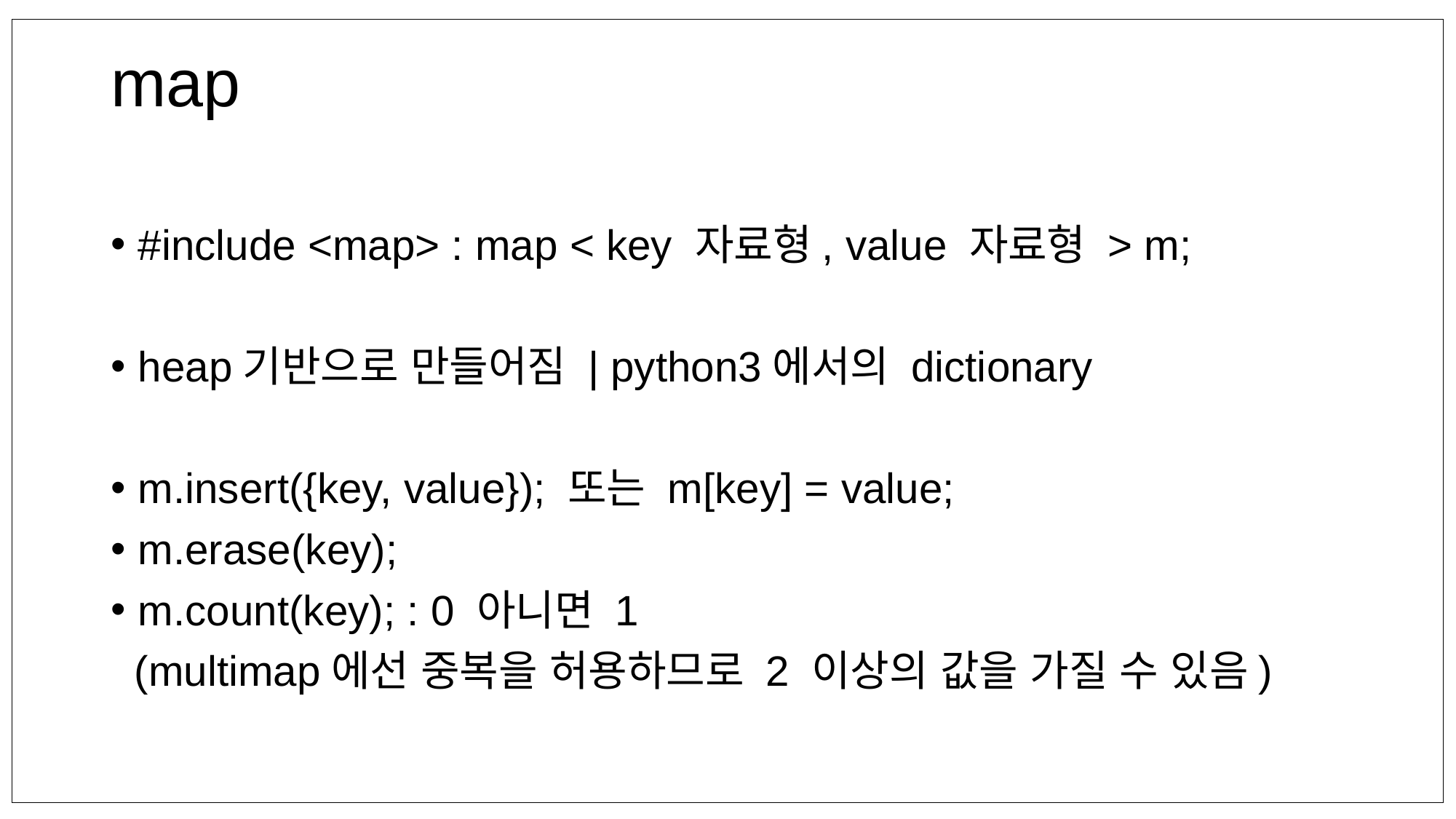

# map
#include <map> : map < key 자료형, value 자료형 > m;

heap기반으로 만들어짐 | python3에서의 dictionary

m.insert({key, value}); 또는 m[key] = value;
m.erase(key);
m.count(key); : 0 아니면 1
  (multimap에선 중복을 허용하므로 2 이상의 값을 가질 수 있음)